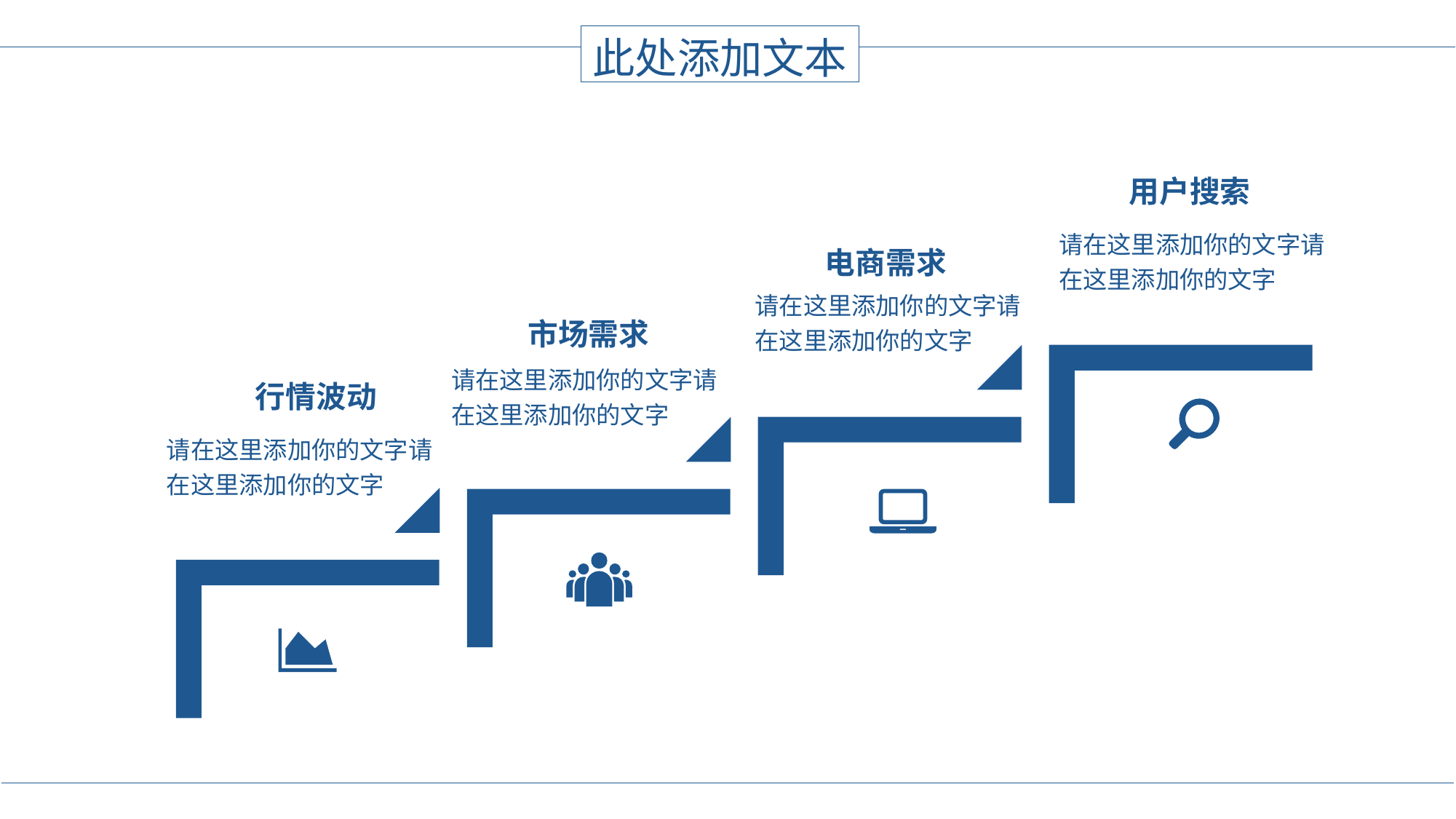

此处添加文本
用户搜索
请在这里添加你的文字请在这里添加你的文字

电商需求
请在这里添加你的文字请在这里添加你的文字

市场需求

请在这里添加你的文字请在这里添加你的文字

行情波动

请在这里添加你的文字请在这里添加你的文字